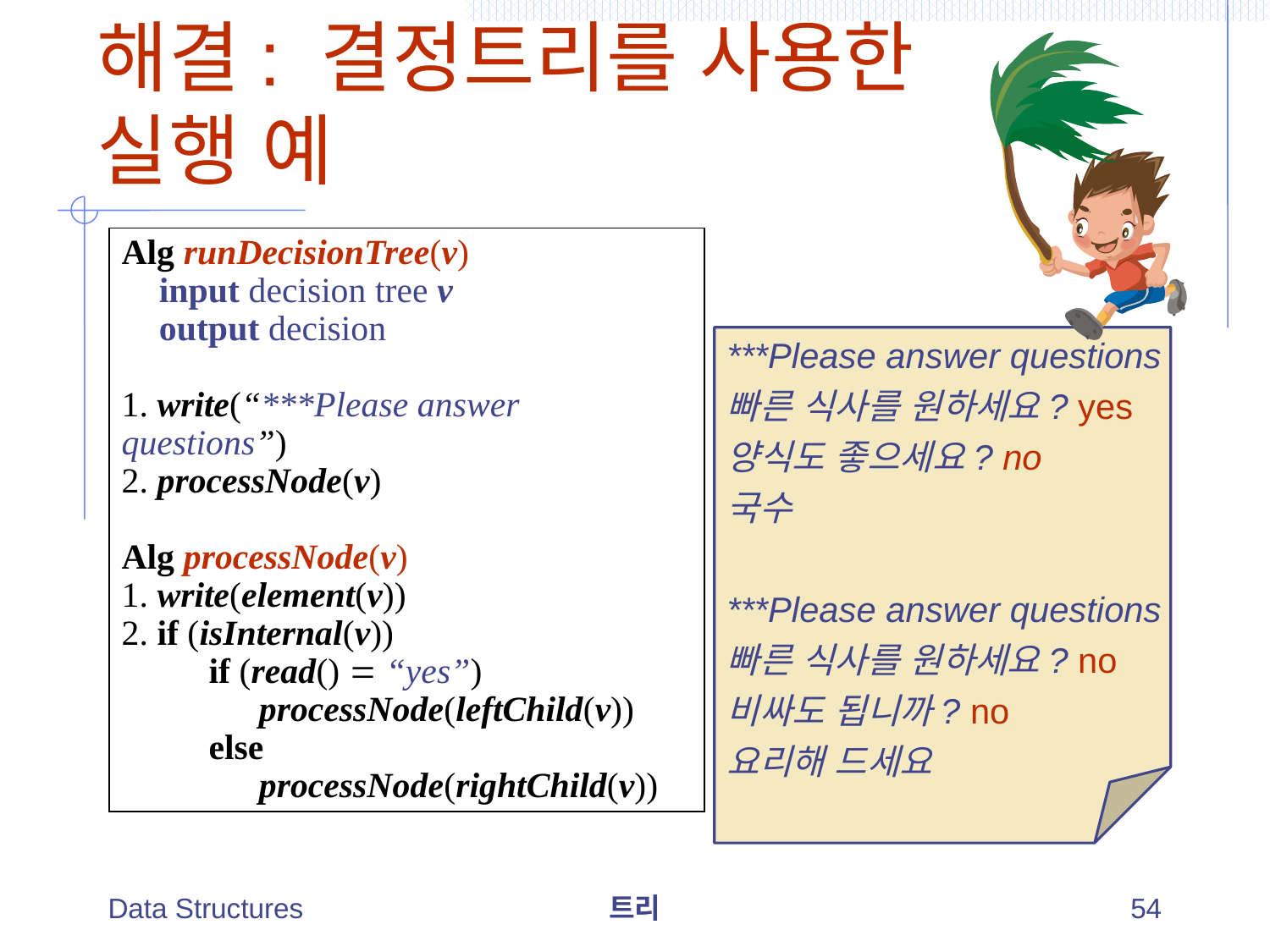

# 해결: 결정트리를 사용한 실행 예
Alg runDecisionTree(v)
	input decision tree v
	output decision

1. write(“***Please answer questions”)
2. processNode(v)

Alg processNode(v)
1. write(element(v))
2. if (isInternal(v))
		if (read() = “yes”)
			processNode(leftChild(v))
		else
			processNode(rightChild(v))
***Please answer questions
빠른 식사를 원하세요? yes
양식도 좋으세요? no
국수

***Please answer questions
빠른 식사를 원하세요? no
비싸도 됩니까? no
요리해 드세요
Data Structures
트리
54